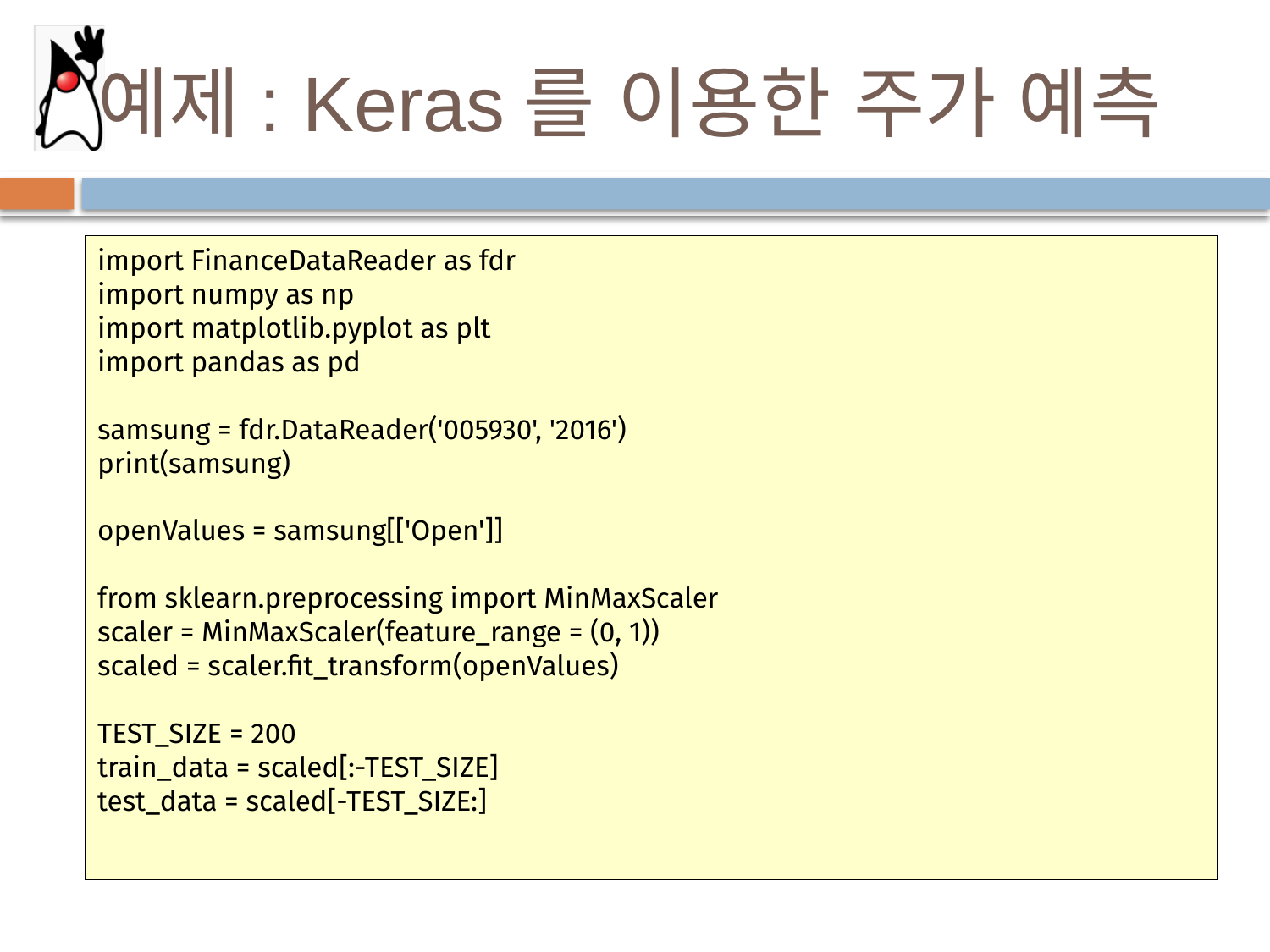

# 예제: Keras를 이용한 주가 예측
import FinanceDataReader as fdr
import numpy as np
import matplotlib.pyplot as plt
import pandas as pd

samsung = fdr.DataReader('005930', '2016')
print(samsung)

openValues = samsung[['Open']]

from sklearn.preprocessing import MinMaxScaler
scaler = MinMaxScaler(feature_range = (0, 1))
scaled = scaler.fit_transform(openValues)

TEST_SIZE = 200
train_data = scaled[:-TEST_SIZE]
test_data = scaled[-TEST_SIZE:]